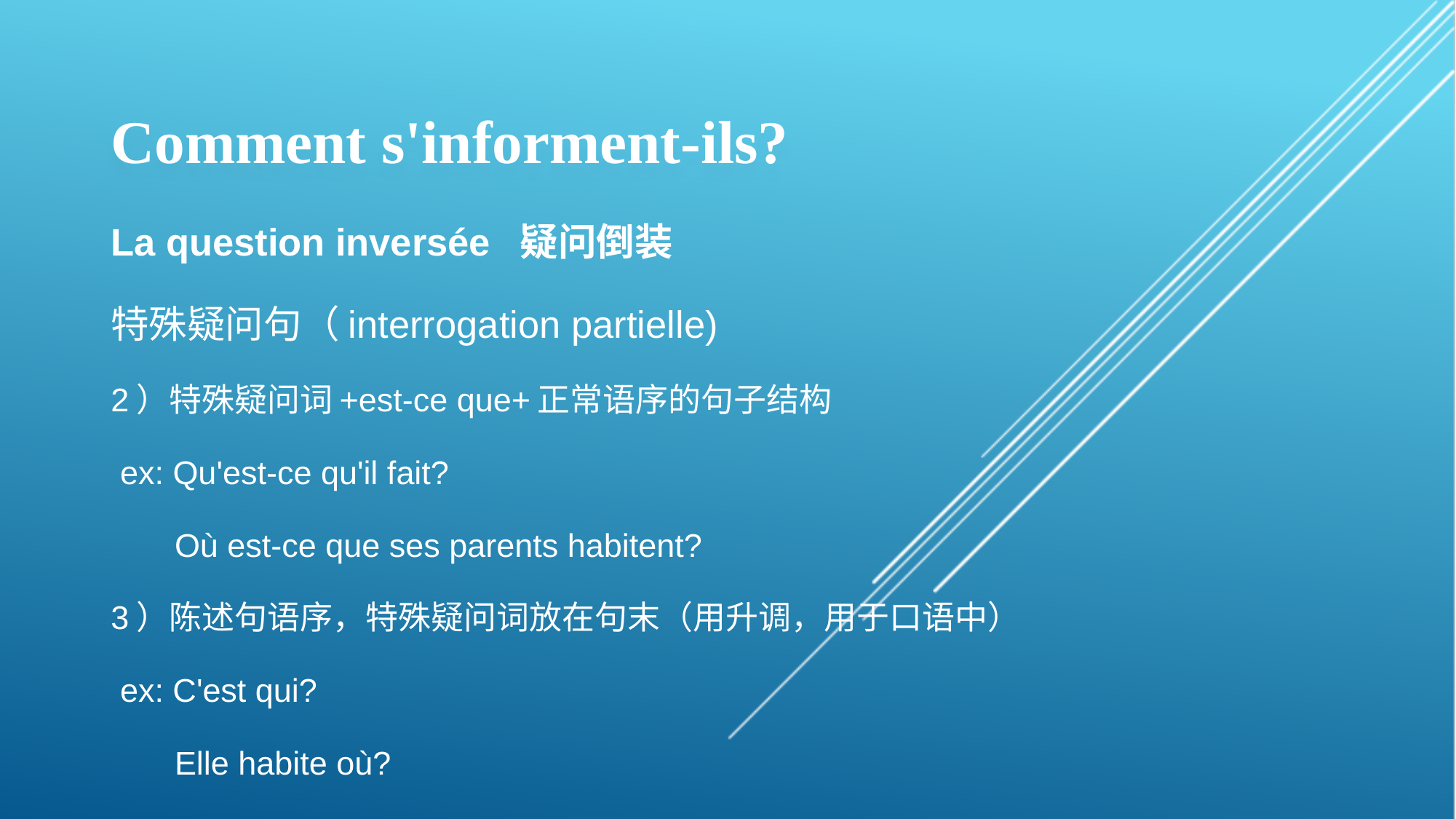

# Comment s'informent-ils?
La question inversée  疑问倒装
特殊疑问句（interrogation partielle)
2）特殊疑问词+est-ce que+正常语序的句子结构
 ex: Qu'est-ce qu'il fait?
       Où est-ce que ses parents habitent?
3）陈述句语序，特殊疑问词放在句末（用升调，用于口语中）
 ex: C'est qui?
       Elle habite où?